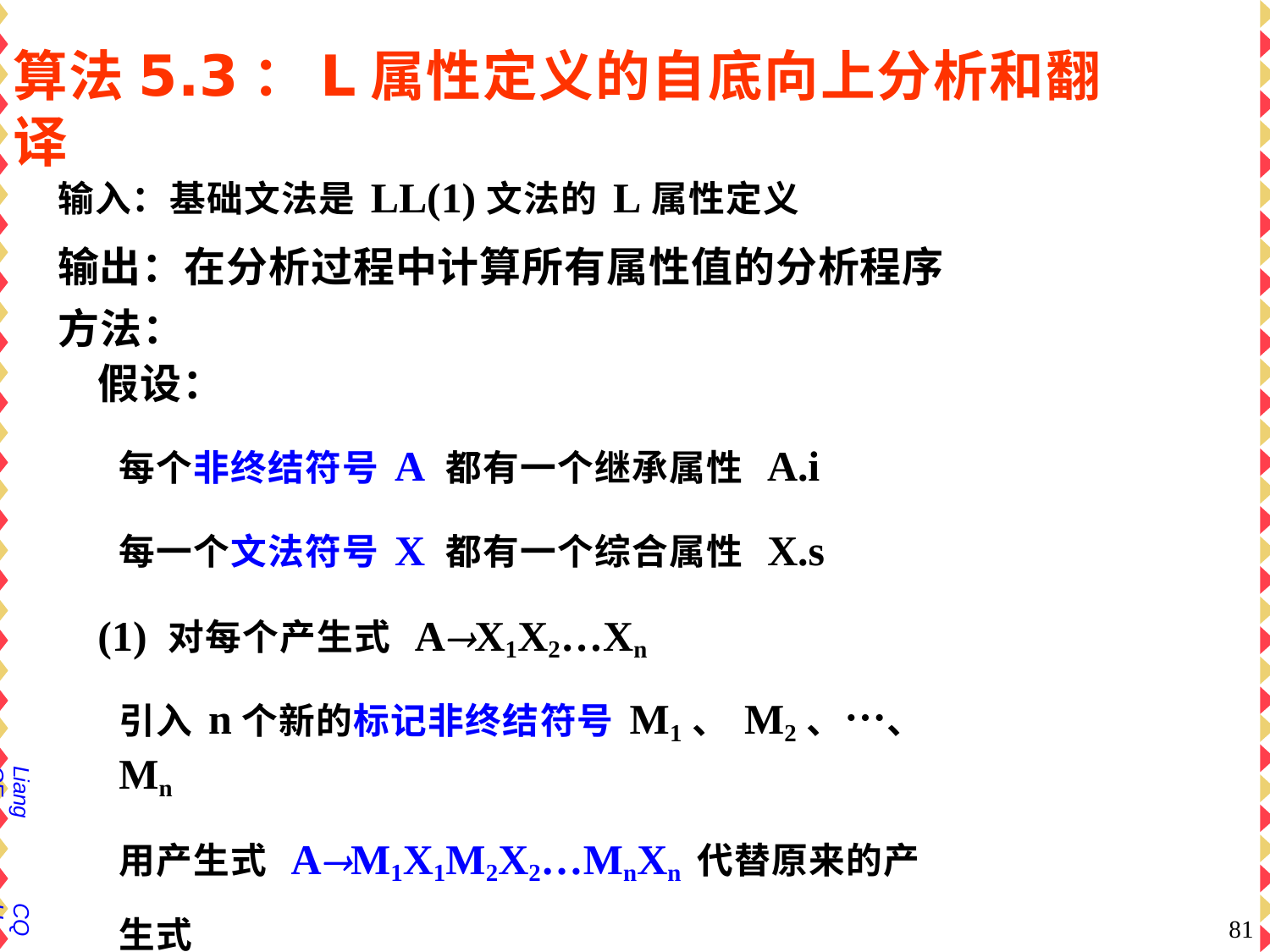

# 算法5.3：L属性定义的自底向上分析和翻译
输入：基础文法是LL(1)文法的L属性定义
输出：在分析过程中计算所有属性值的分析程序 方法：
假设：
每个非终结符号A 都有一个继承属性 A.i
每一个文法符号X 都有一个综合属性 X.s
(1) 对每个产生式 A→X1X2…Xn
引入n个新的标记非终结符号M1、M2、…、Mn
用产生式 A→M1X1M2X2…MnXn 代替原来的产生式
Xj 的继承属性与标记非终结符号 Mj 相联系
属性 Xj.i (也就是 Mj.s )总是在 Mj 处计算，且发生在开始 做归约到 Xj 的动作之前。
Liang GE
CQU
81